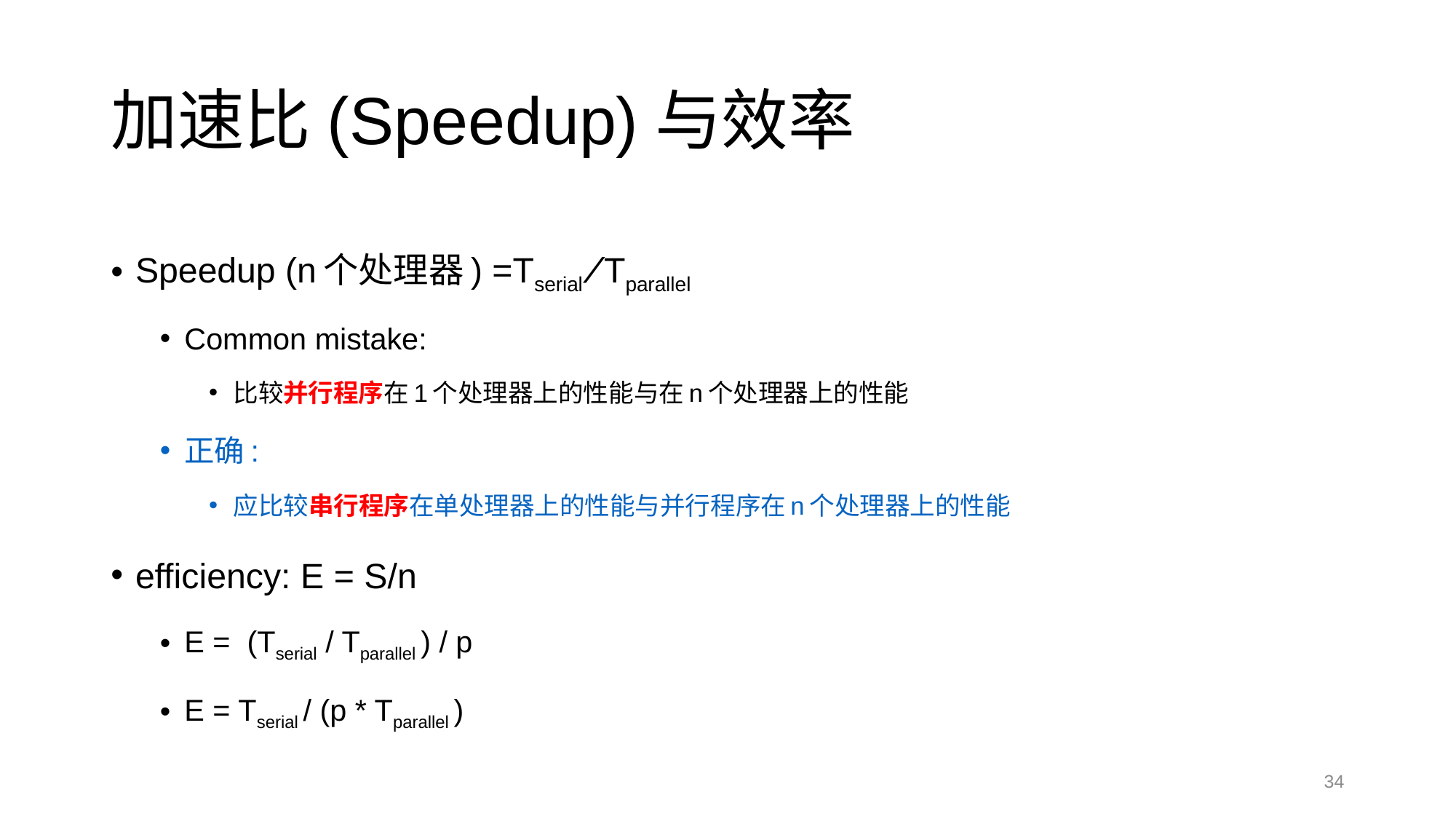

# 加速比(Speedup)与效率
Speedup (n个处理器) =Tserial/Tparallel
Common mistake:
比较并行程序在1个处理器上的性能与在n个处理器上的性能
正确:
应比较串行程序在单处理器上的性能与并行程序在n个处理器上的性能
efficiency: E = S/n
E =  (Tserial / Tparallel ) / p
E = Tserial / (p * Tparallel )

34